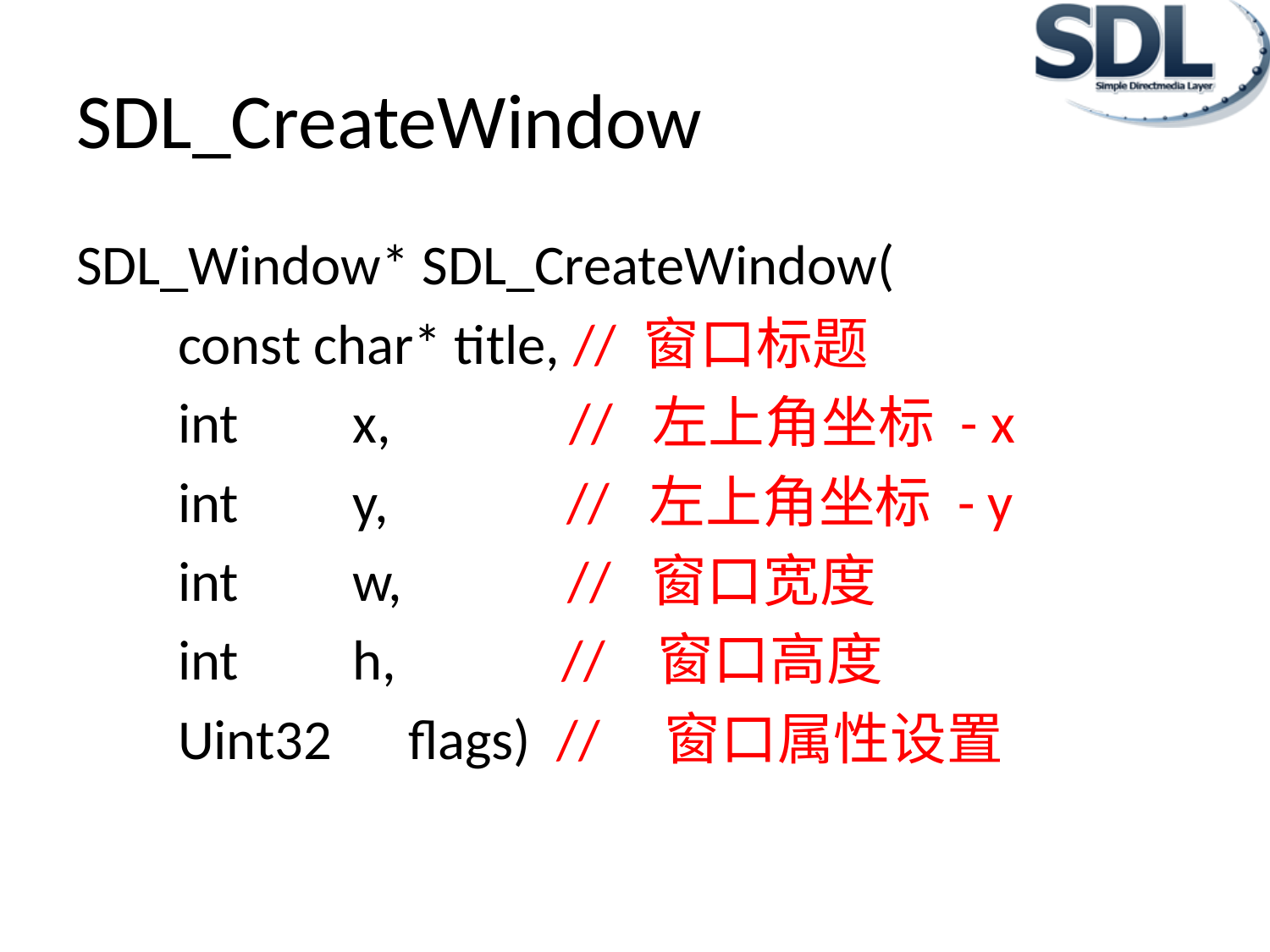

# SDL_CreateWindow
SDL_Window* SDL_CreateWindow(
        const char* title, // 窗口标题
        int         x,              //  左上角坐标 - x
        int         y,              //  左上角坐标 - y
        int         w,             //  窗口宽度
        int         h,             //   窗口高度
        Uint32      flags)  //    窗口属性设置